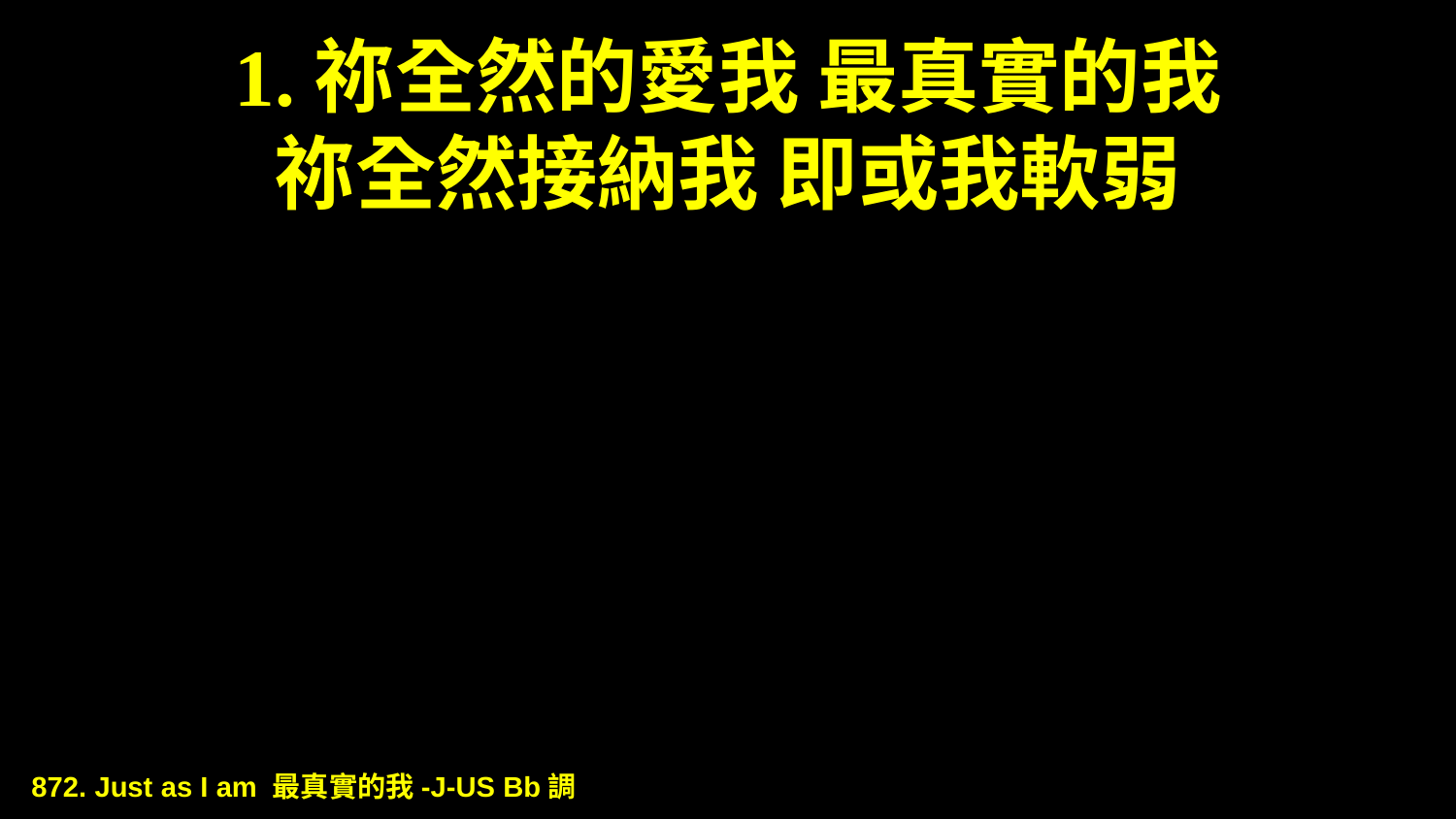

# 1.祢全然的愛我 最真實的我 祢全然接納我 即或我軟弱
872. Just as I am 最真實的我-J-US Bb調